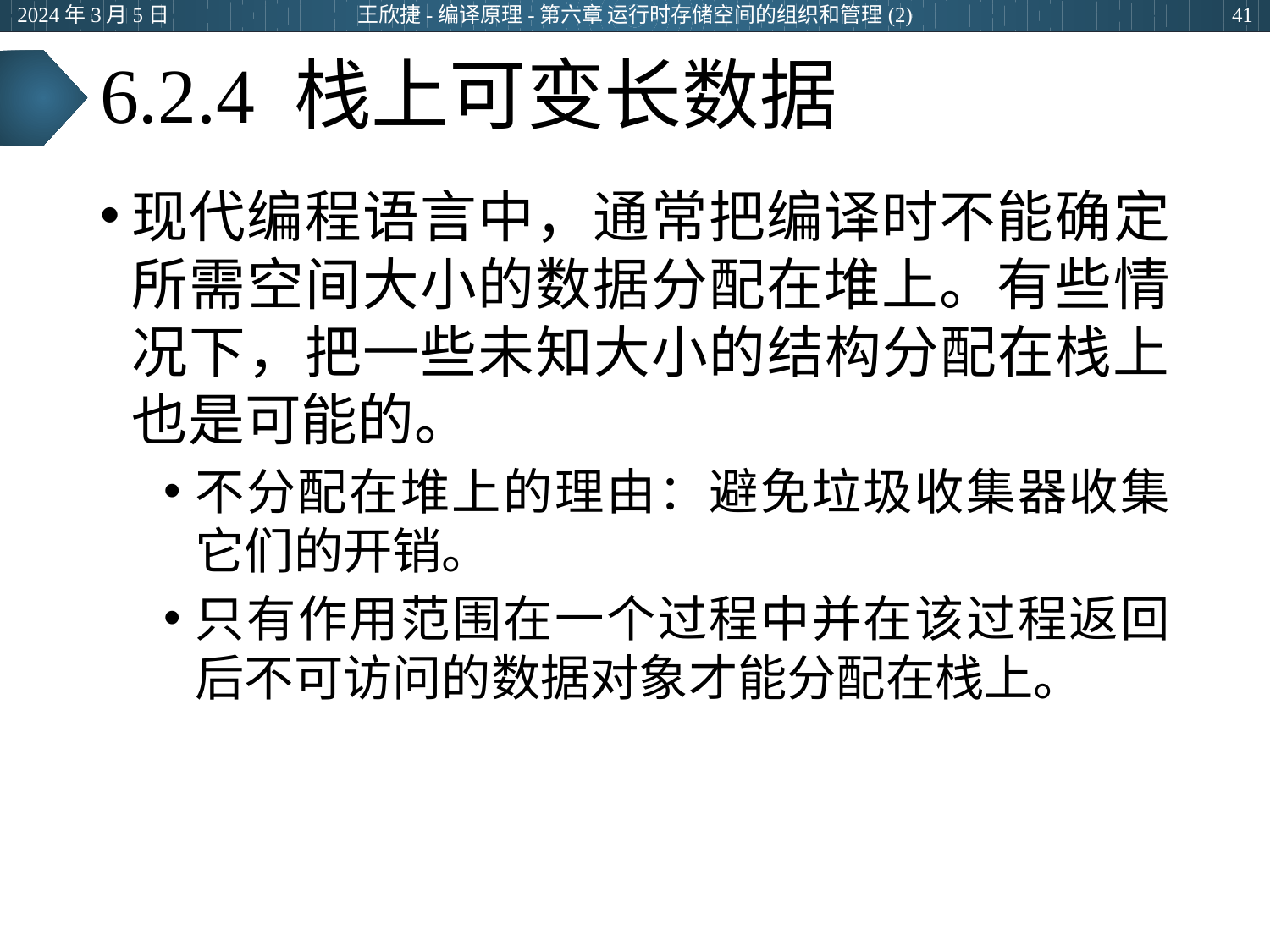

王欣捷-编译原理-第六章 运行时存储空间的组织和管理(2)
2024年3月5日
41
# 6.2.4 栈上可变长数据
现代编程语言中，通常把编译时不能确定所需空间大小的数据分配在堆上。有些情况下，把一些未知大小的结构分配在栈上也是可能的。
不分配在堆上的理由：避免垃圾收集器收集它们的开销。
只有作用范围在一个过程中并在该过程返回后不可访问的数据对象才能分配在栈上。